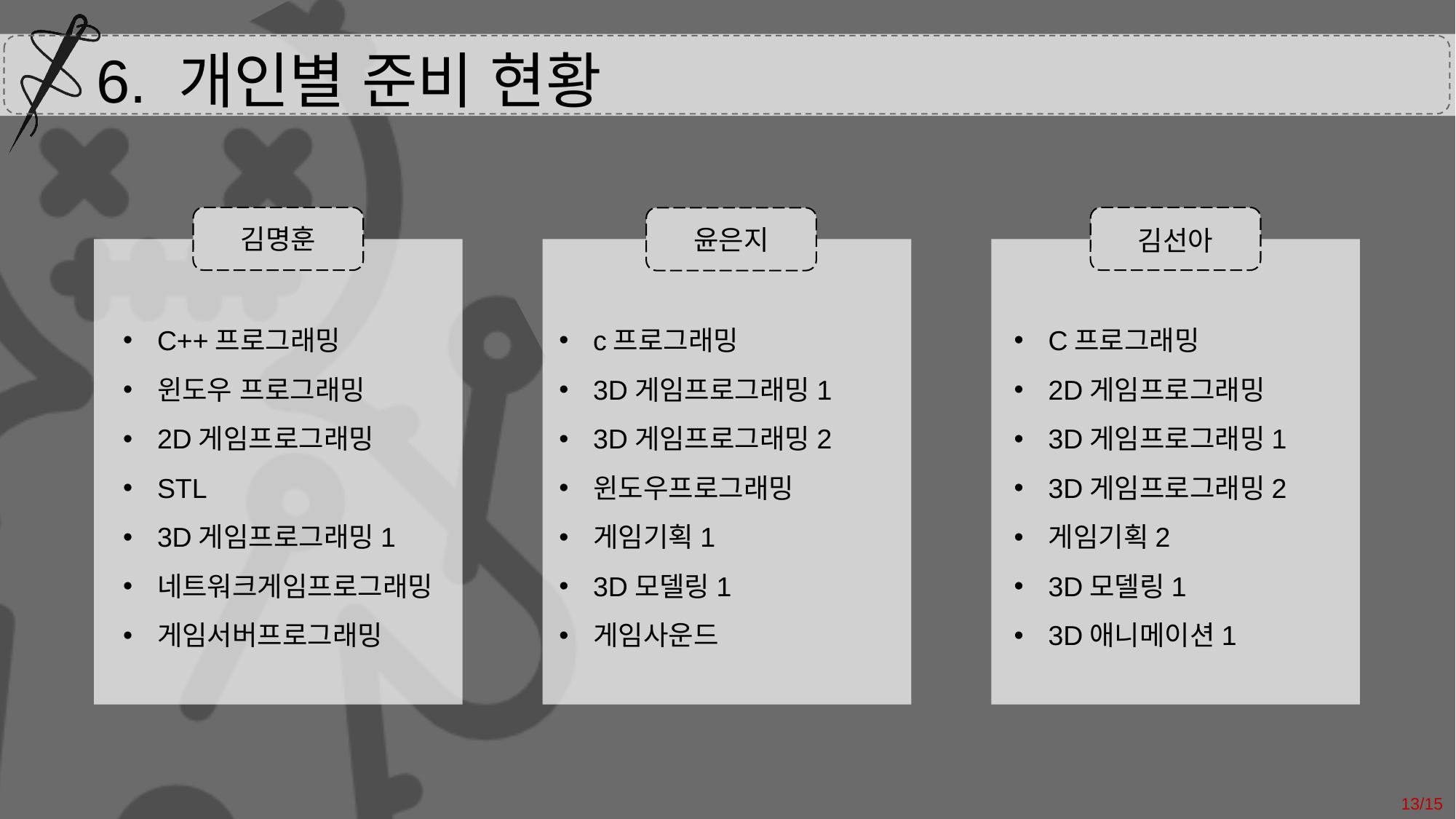

6. 개인별 준비 현황

김명훈
윤은지
김선아

C++프로그래밍
윈도우 프로그래밍
2D게임프로그래밍
STL
3D게임프로그래밍1
네트워크게임프로그래밍
게임서버프로그래밍
c프로그래밍
3D게임프로그래밍1
3D게임프로그래밍2
윈도우프로그래밍
게임기획1
3D모델링1
게임사운드
C프로그래밍
2D게임프로그래밍
3D게임프로그래밍1
3D게임프로그래밍2
게임기획2
3D모델링1
3D애니메이션1
13/15